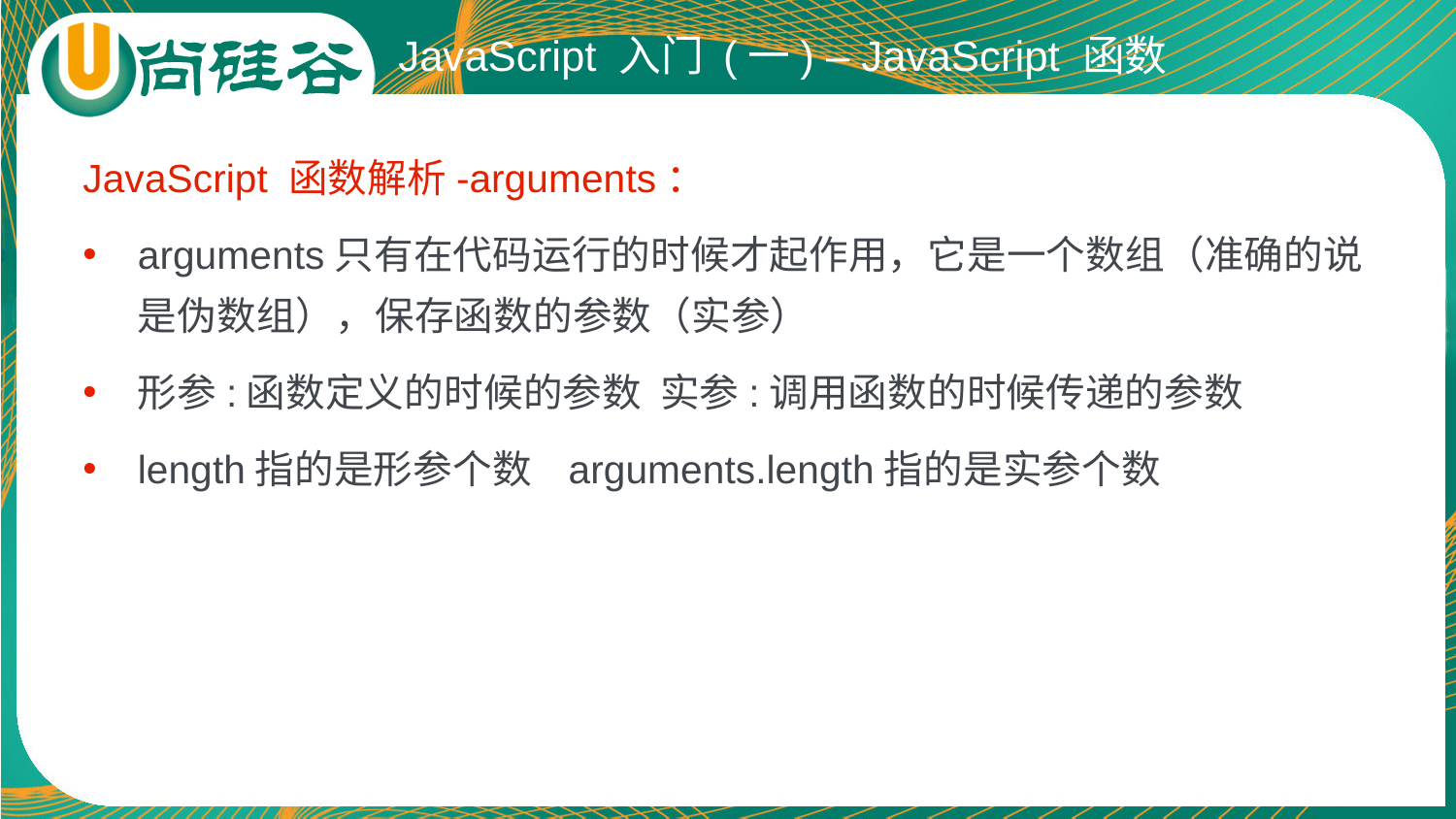

# JavaScript 入门 (一) – JavaScript 函数
JavaScript 函数解析-arguments：
arguments只有在代码运行的时候才起作用，它是一个数组（准确的说是伪数组），保存函数的参数（实参）
形参:函数定义的时候的参数  实参:调用函数的时候传递的参数
length指的是形参个数   arguments.length指的是实参个数